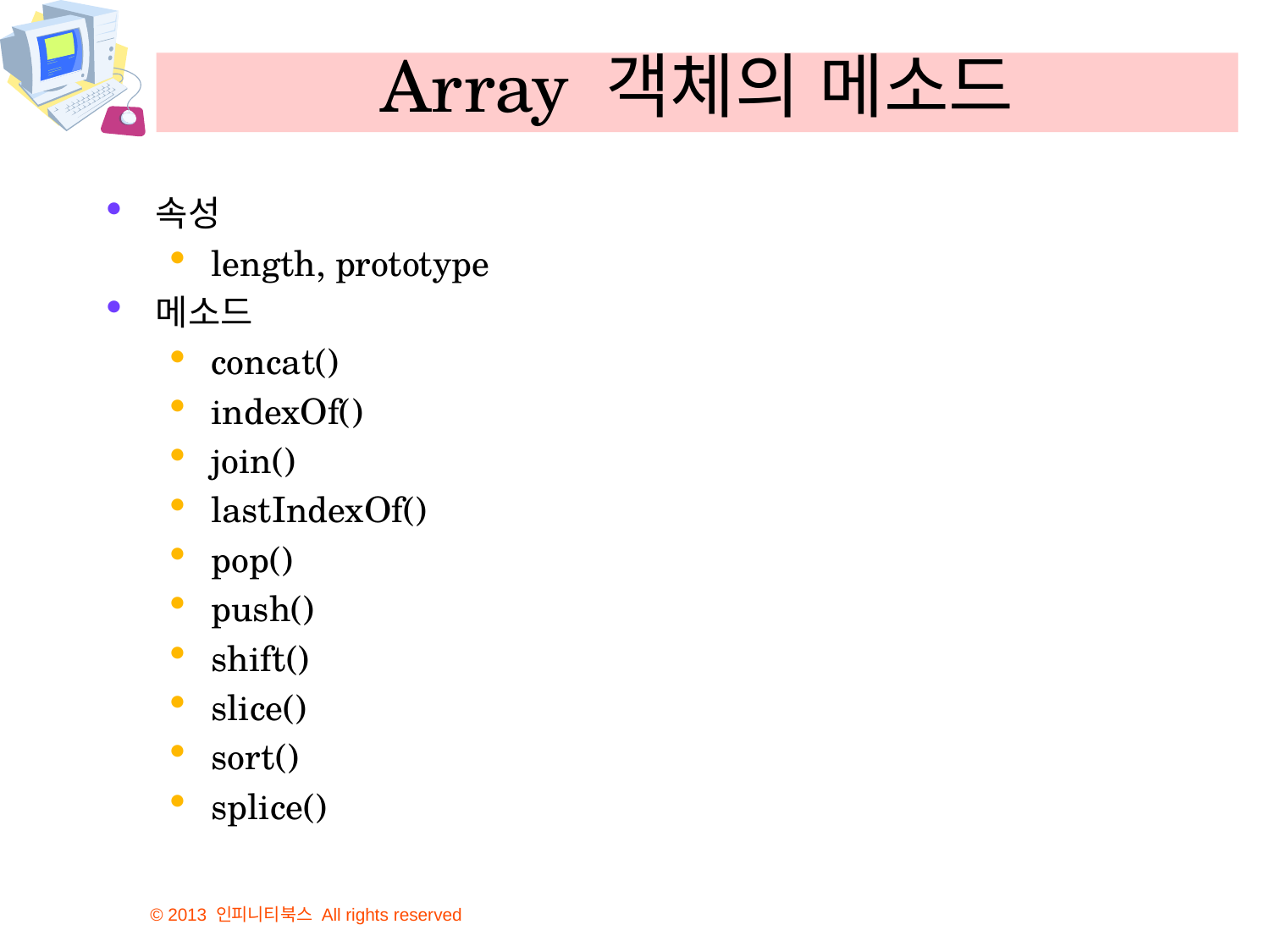

# Array 객체의 메소드
속성
length, prototype
메소드
concat()
indexOf()
join()
lastIndexOf()
pop()
push()
shift()
slice()
sort()
splice()